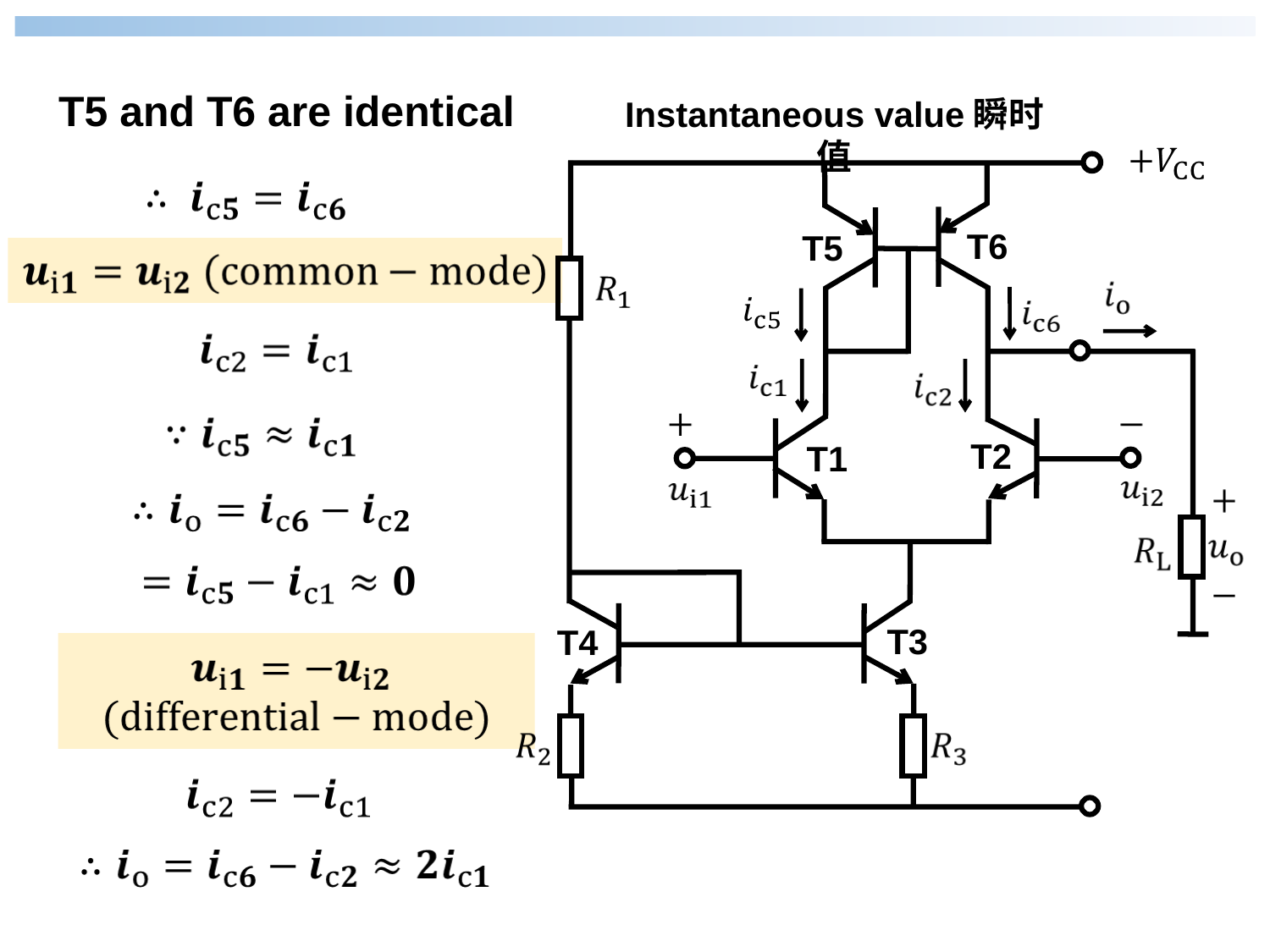

T5 and T6 are identical
Instantaneous value瞬时值

+

-

T6
T5

T2
T1

T3
T4